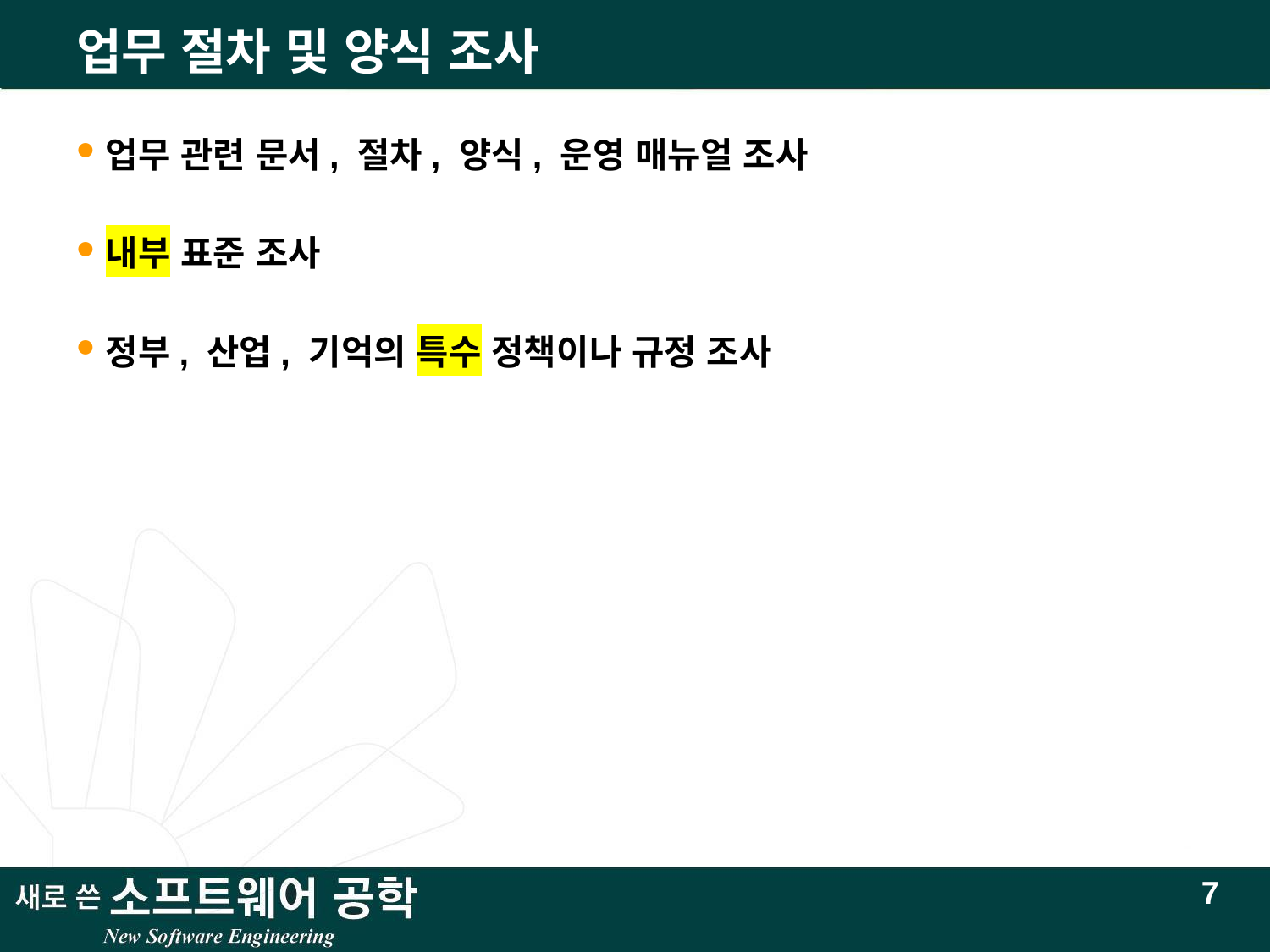

# 업무 절차 및 양식 조사
업무 관련 문서, 절차, 양식, 운영 매뉴얼 조사

내부 표준 조사

정부, 산업, 기억의 특수 정책이나 규정 조사
7